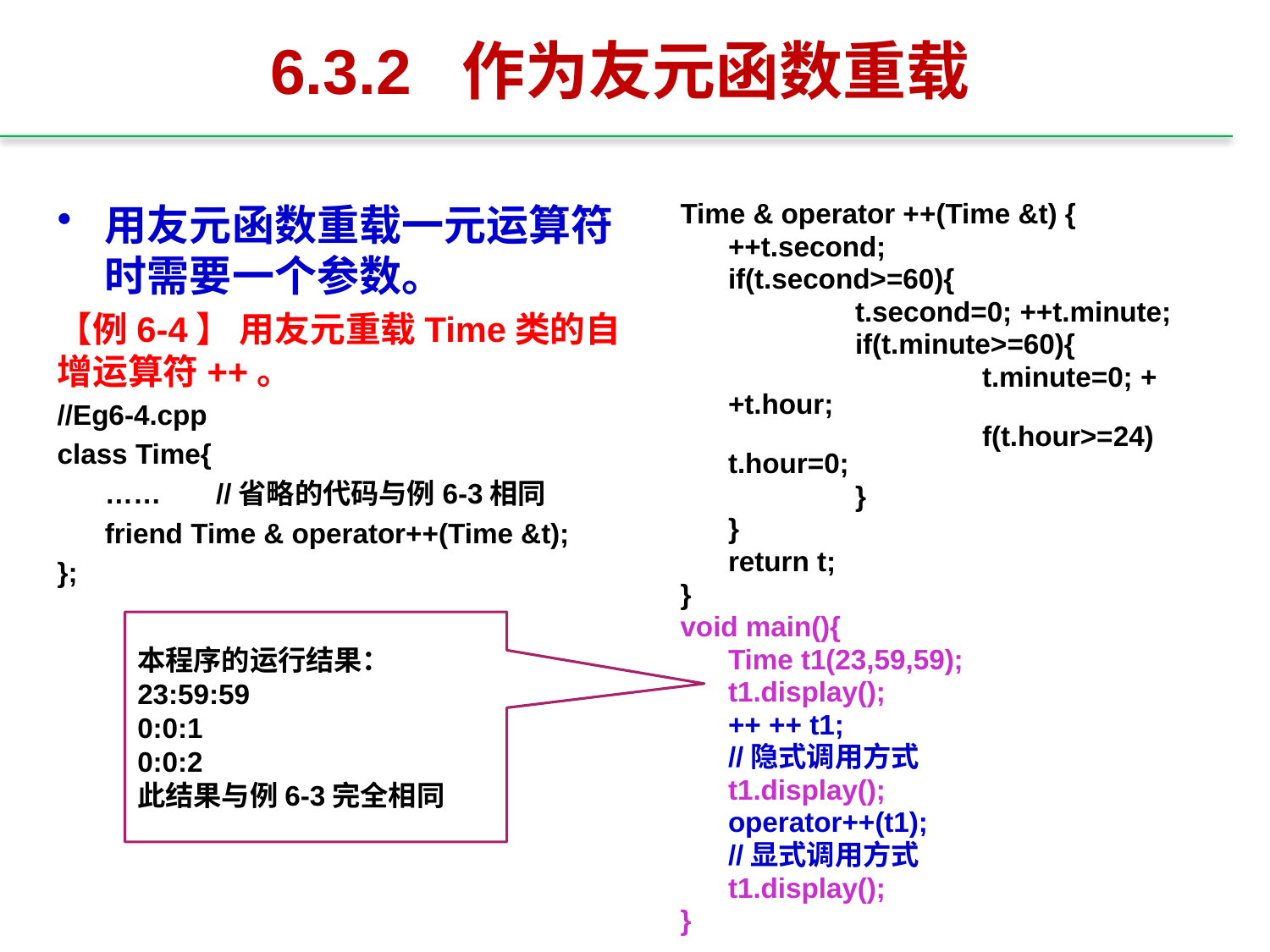

# 6.3.2  作为友元函数重载
用友元函数重载一元运算符时需要一个参数。
【例6-4】 用友元重载Time类的自增运算符++。
//Eg6-4.cpp
class Time{
	……       //省略的代码与例6-3相同
	friend Time & operator++(Time &t);
};
Time & operator ++(Time &t) {
	++t.second;
	if(t.second>=60){
		t.second=0; ++t.minute;
		if(t.minute>=60){
			t.minute=0; ++t.hour;
			f(t.hour>=24)  t.hour=0;
		}
	}
	return t;
}
void main(){
	Time t1(23,59,59);
	t1.display();
	++ ++ t1;
	//隐式调用方式
	t1.display();
	operator++(t1);
	//显式调用方式
	t1.display();
}
本程序的运行结果：
23:59:59
0:0:1
0:0:2
此结果与例6-3完全相同